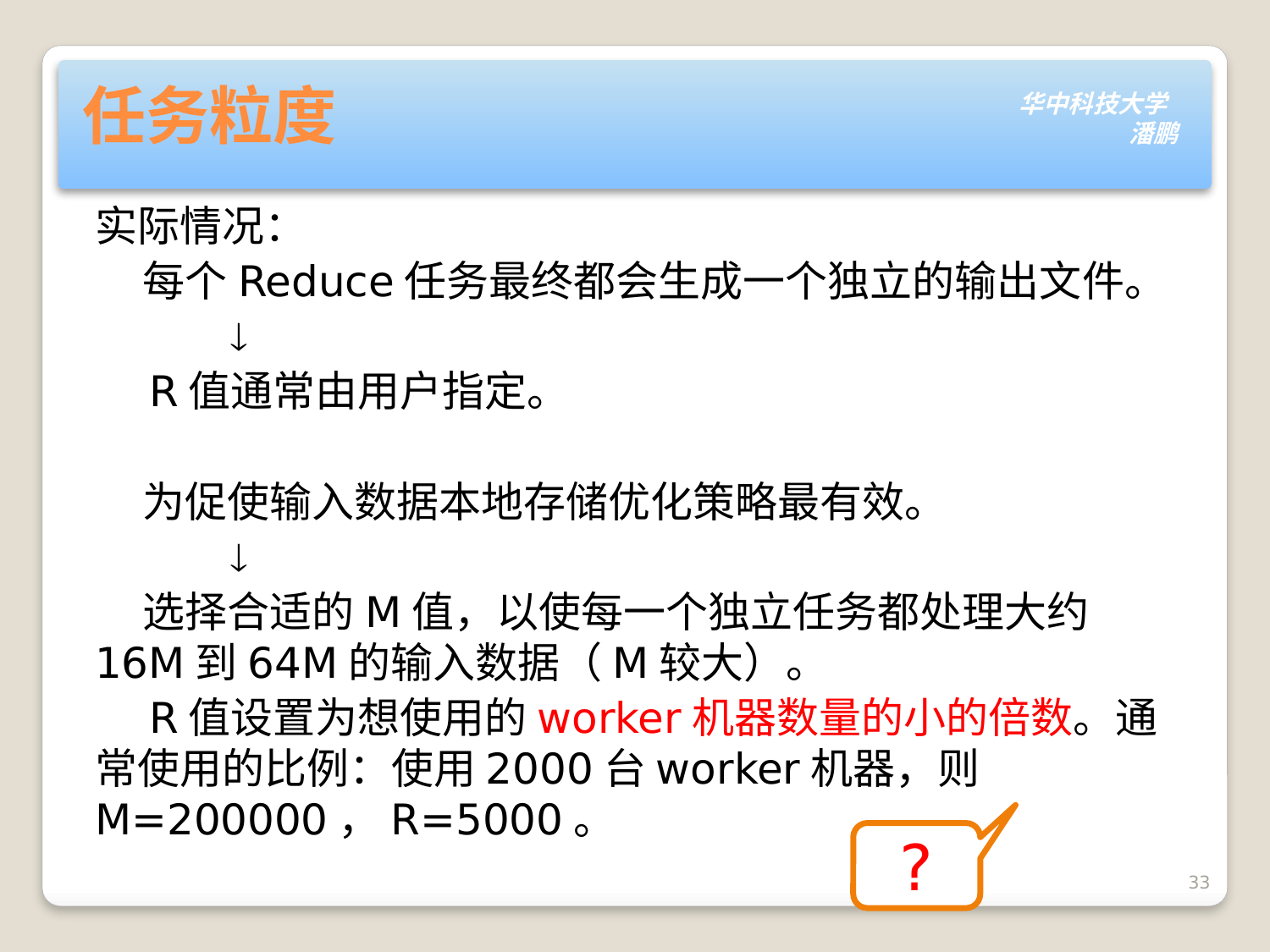

# 任务粒度
实际情况：
    每个Reduce任务最终都会生成一个独立的输出文件。
          ↓
    R值通常由用户指定。

    为促使输入数据本地存储优化策略最有效。
          ↓
    选择合适的M值，以使每一个独立任务都处理大约16M到64M的输入数据（M较大）。
    R值设置为想使用的worker机器数量的小的倍数。通常使用的比例：使用2000台worker机器，则M=200000，R=5000。
?
33